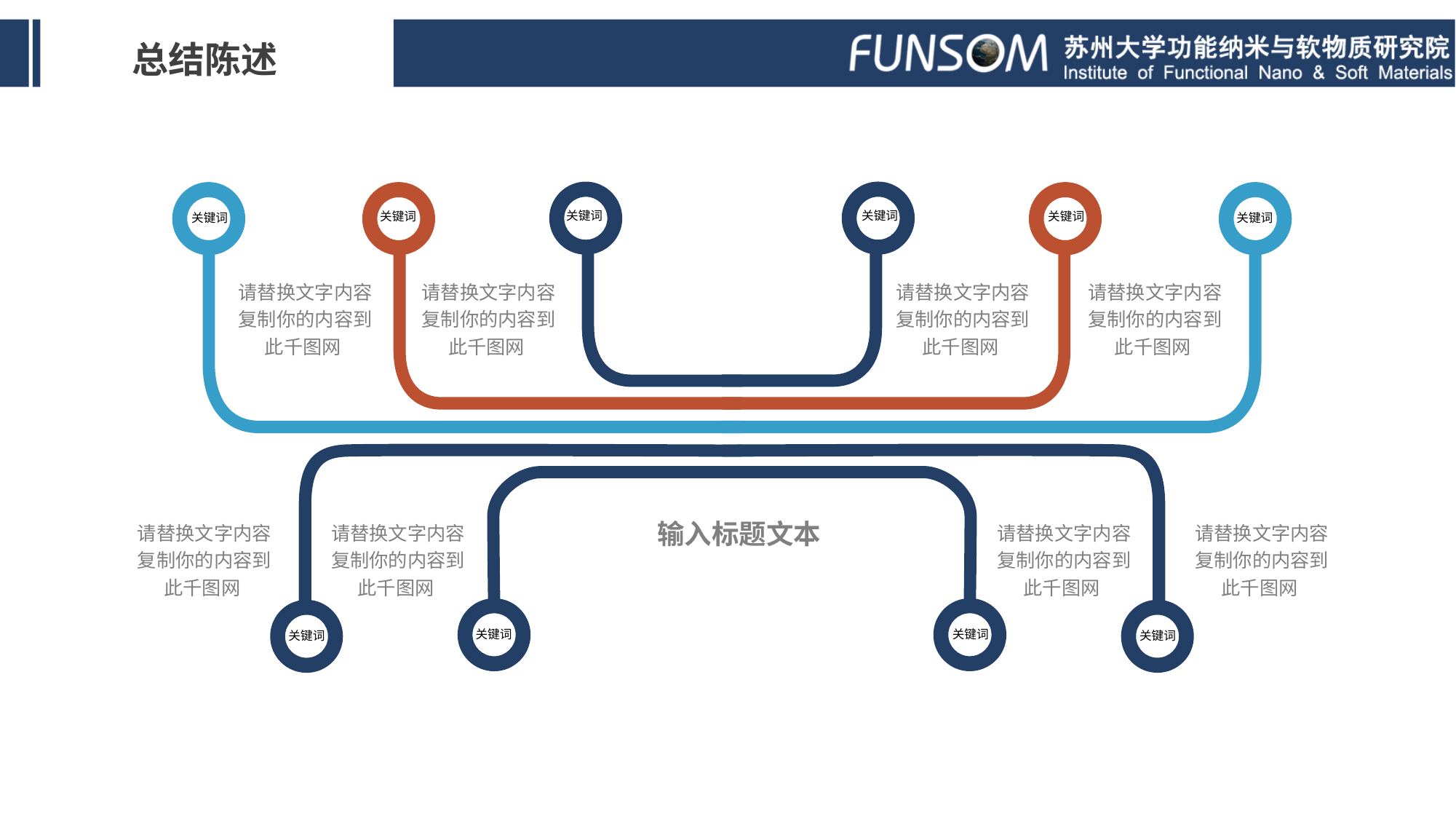

总结陈述

关键词
关键词
关键词
请替换文字内容复制你的内容到此千图网
请替换文字内容复制你的内容到此千图网
请替换文字内容复制你的内容到此千图网
请替换文字内容复制你的内容到此千图网
请替换文字内容复制你的内容到此千图网
请替换文字内容复制你的内容到此千图网
输入标题文本
请替换文字内容复制你的内容到此千图网
请替换文字内容复制你的内容到此千图网
关键词
关键词

关键词
关键词
关键词
关键词
关键词